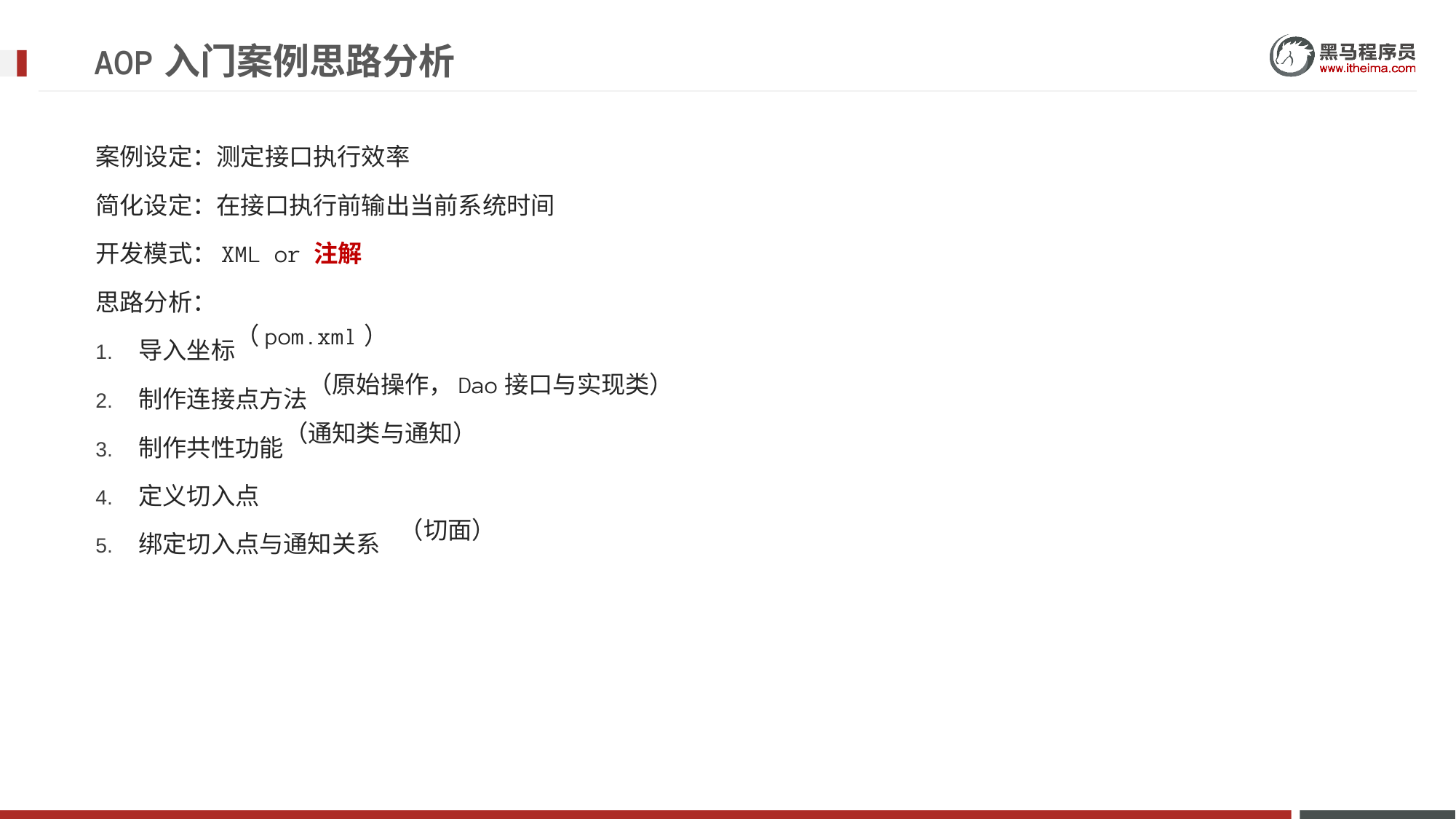

# AOP入门案例思路分析
案例设定：测定接口执行效率
简化设定：在接口执行前输出当前系统时间
开发模式：XML or	注解
思路分析：
导入坐标
制作连接点方法
制作共性功能
定义切入点
绑定切入点与通知关系

管理什么（pom.xml）
如何将被管理的（原始操作，Dao接口与实现类）
被管理的对象（通知类与通知）
IoC容器得到
使用Spring导入哪些坐（切面）